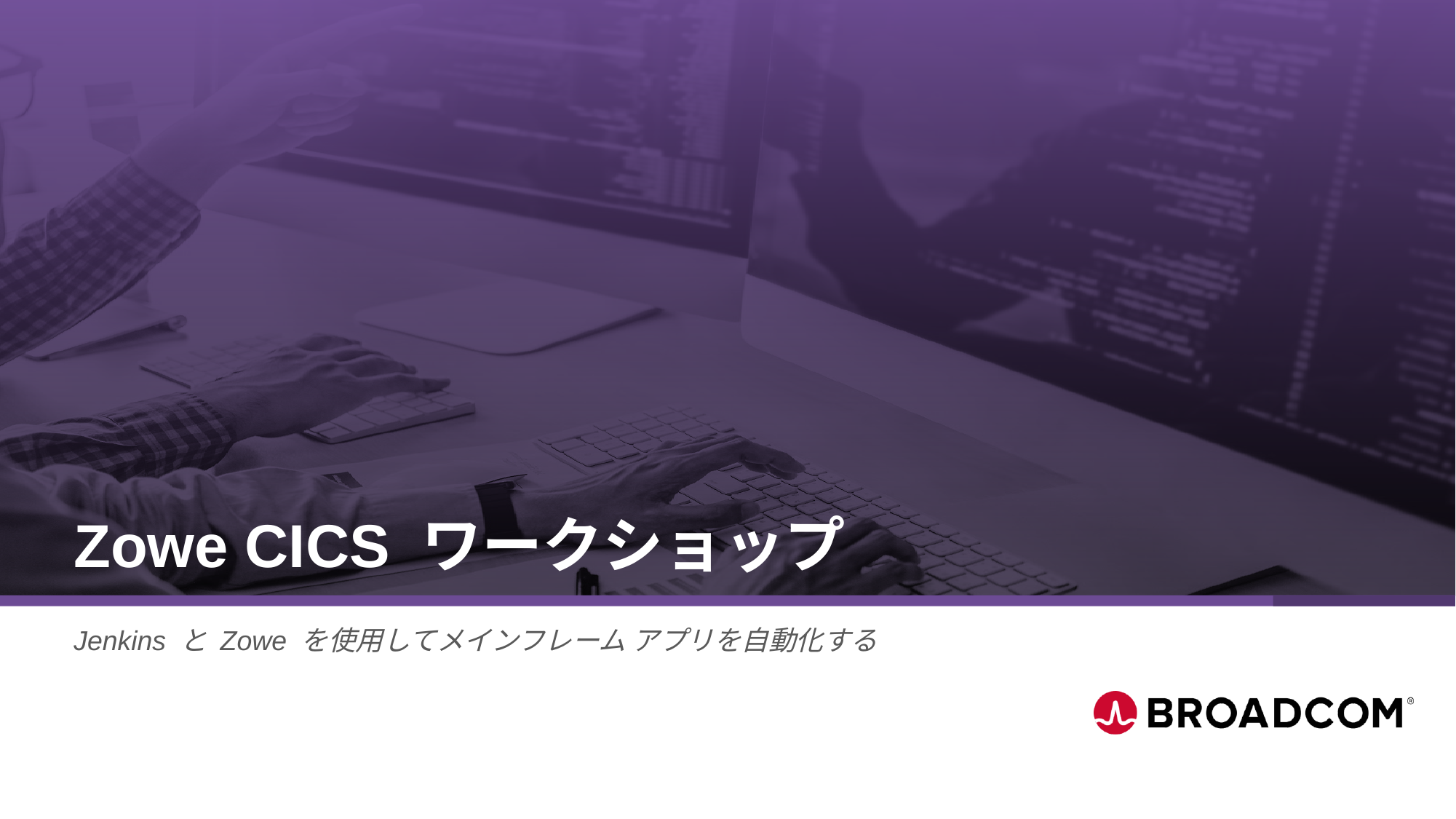

# Zowe CICS ワークショップ
Jenkins と Zowe を使用してメインフレーム アプリを自動化する